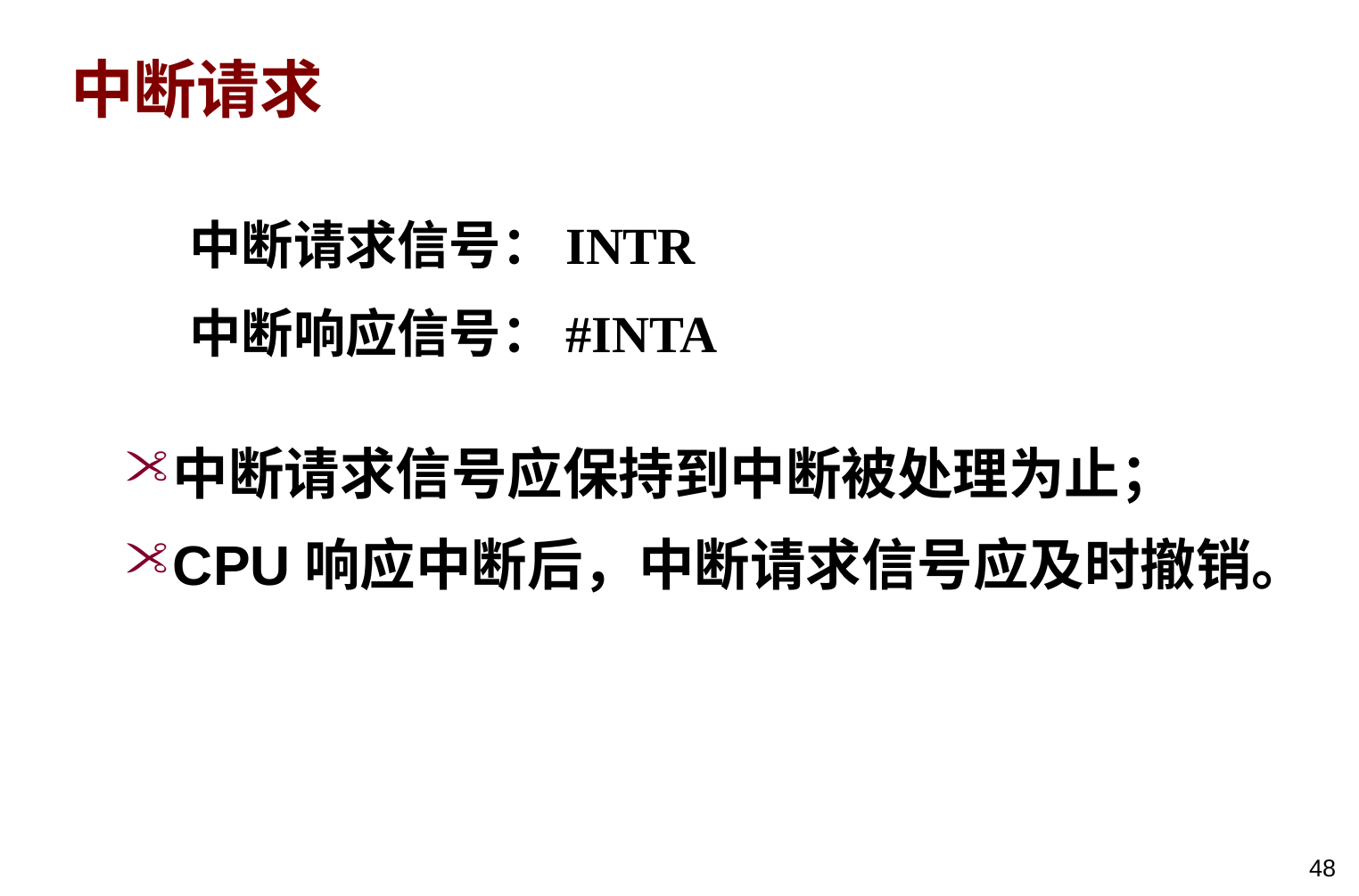

# 中断请求
中断请求信号：INTR
中断响应信号：#INTA
中断请求信号应保持到中断被处理为止；
CPU响应中断后，中断请求信号应及时撤销。
48